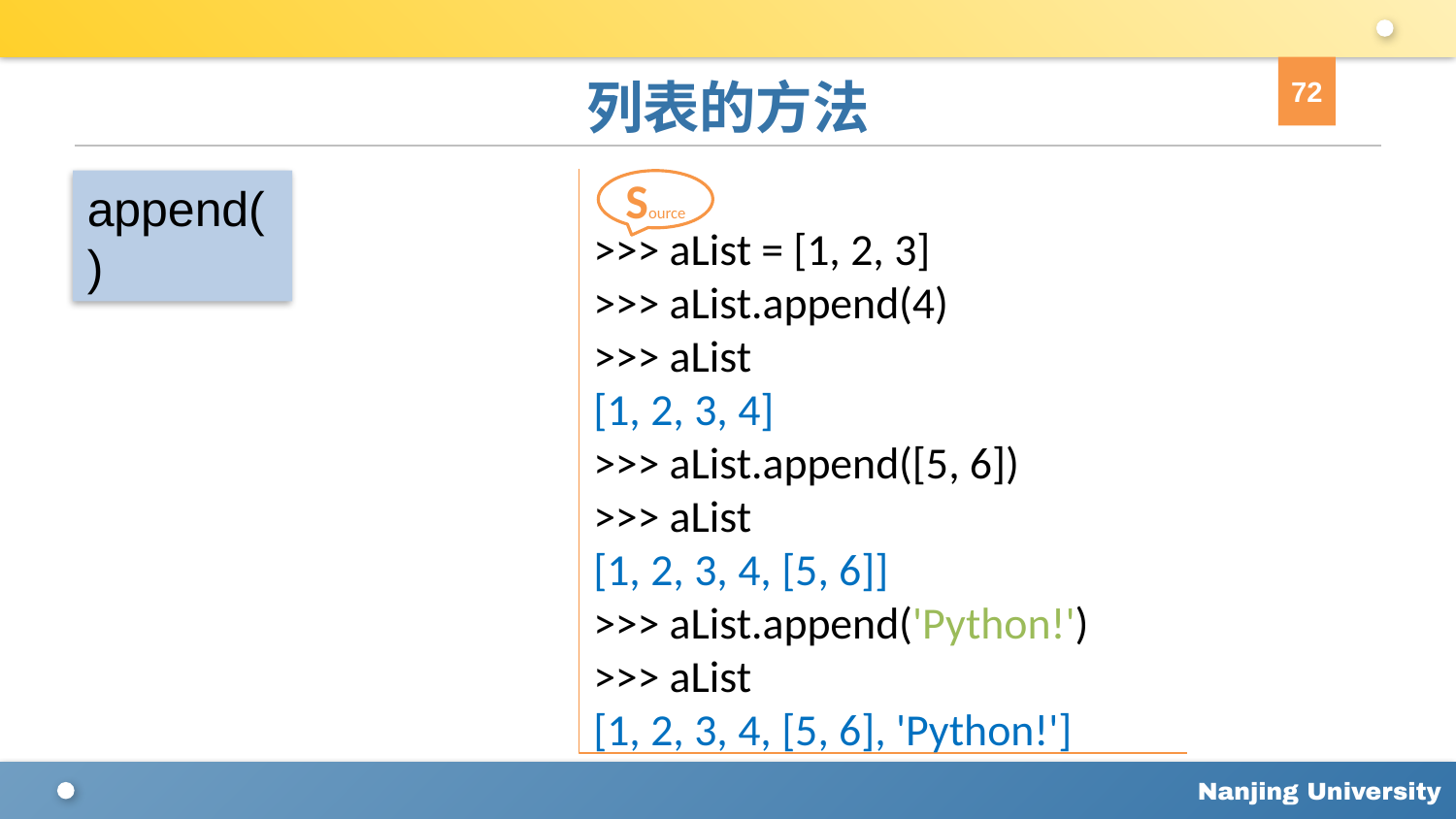

72
# 列表的方法

>>> aList = [1, 2, 3]
>>> aList.append(4)
>>> aList
[1, 2, 3, 4]
>>> aList.append([5, 6])
>>> aList
[1, 2, 3, 4, [5, 6]]
>>> aList.append('Python!')
>>> aList
[1, 2, 3, 4, [5, 6], 'Python!']
Source
append()